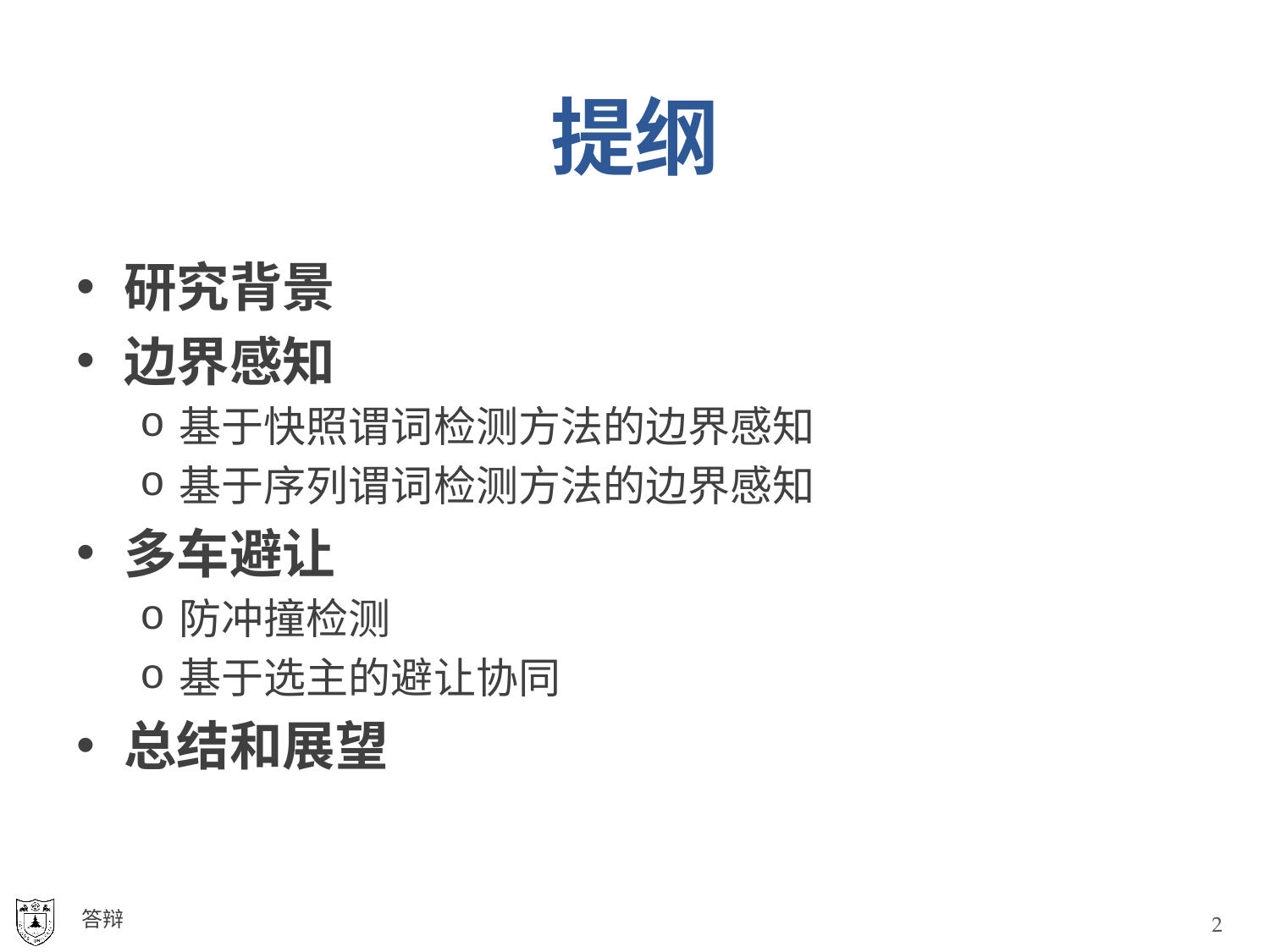

# 提纲
研究背景
边界感知
基于快照谓词检测方法的边界感知
基于序列谓词检测方法的边界感知
多车避让
防冲撞检测
基于选主的避让协同
总结和展望

答辩
2